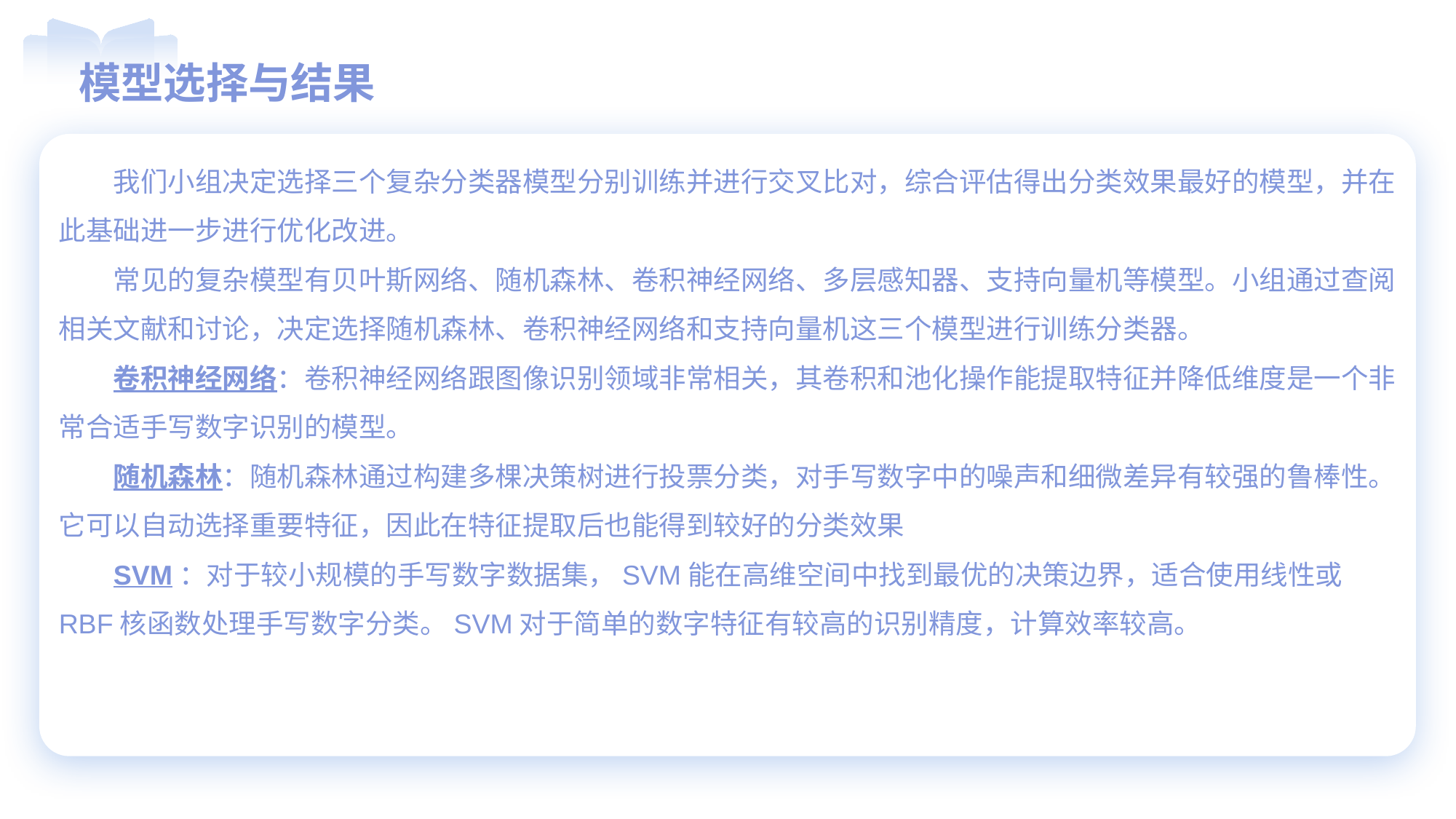

模型选择与结果
我们小组决定选择三个复杂分类器模型分别训练并进行交叉比对，综合评估得出分类效果最好的模型，并在此基础进一步进行优化改进。
常见的复杂模型有贝叶斯网络、随机森林、卷积神经网络、多层感知器、支持向量机等模型。小组通过查阅相关文献和讨论，决定选择随机森林、卷积神经网络和支持向量机这三个模型进行训练分类器。
卷积神经网络：卷积神经网络跟图像识别领域非常相关，其卷积和池化操作能提取特征并降低维度是一个非常合适手写数字识别的模型。
随机森林：随机森林通过构建多棵决策树进行投票分类，对手写数字中的噪声和细微差异有较强的鲁棒性。它可以自动选择重要特征，因此在特征提取后也能得到较好的分类效果
SVM：对于较小规模的手写数字数据集，SVM能在高维空间中找到最优的决策边界，适合使用线性或RBF核函数处理手写数字分类。SVM对于简单的数字特征有较高的识别精度，计算效率较高。